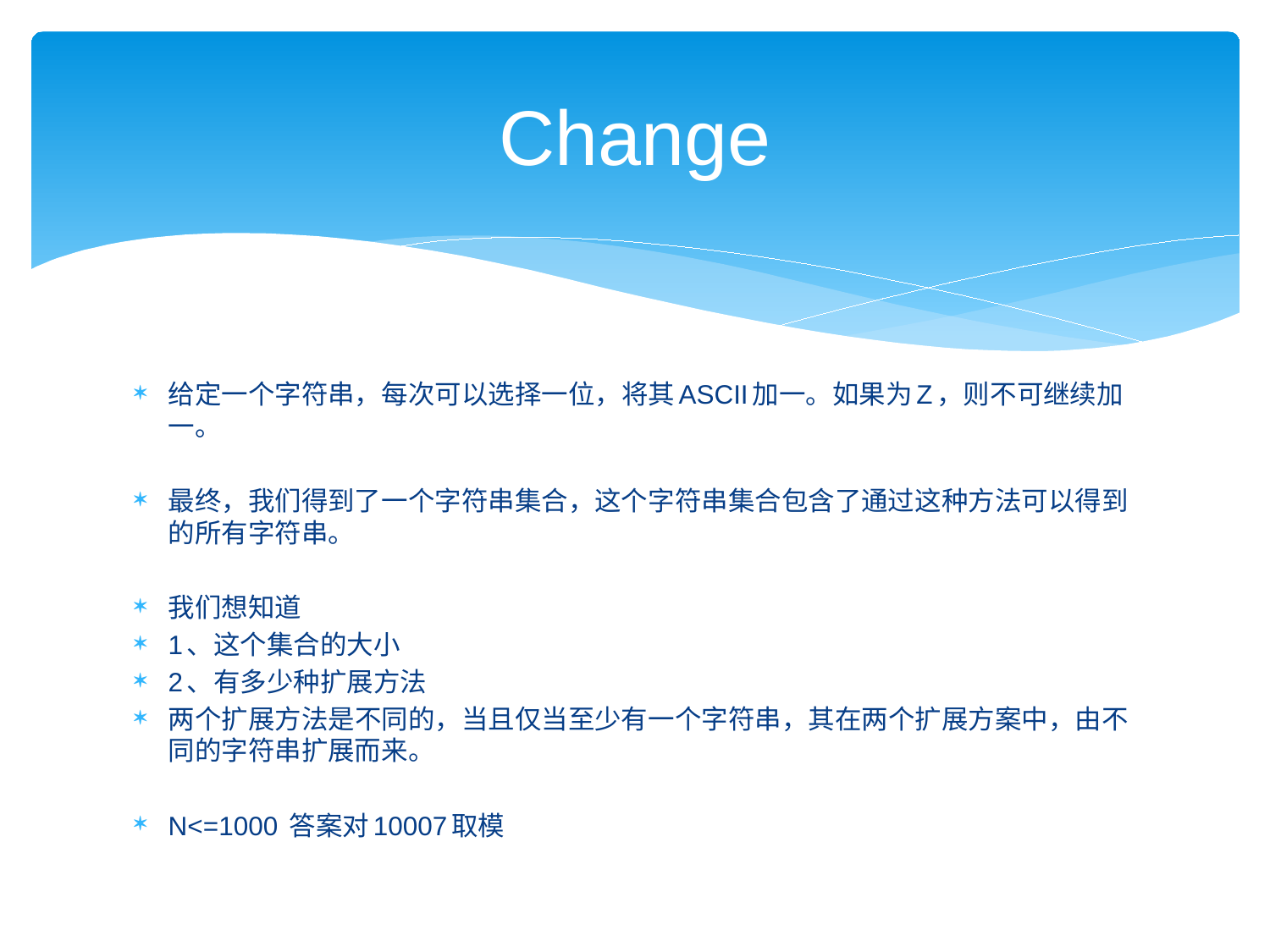

# Change
给定一个字符串，每次可以选择一位，将其ASCII加一。如果为Z，则不可继续加一。

最终，我们得到了一个字符串集合，这个字符串集合包含了通过这种方法可以得到的所有字符串。

我们想知道
1、这个集合的大小
2、有多少种扩展方法
两个扩展方法是不同的，当且仅当至少有一个字符串，其在两个扩展方案中，由不同的字符串扩展而来。

N<=1000 答案对10007取模